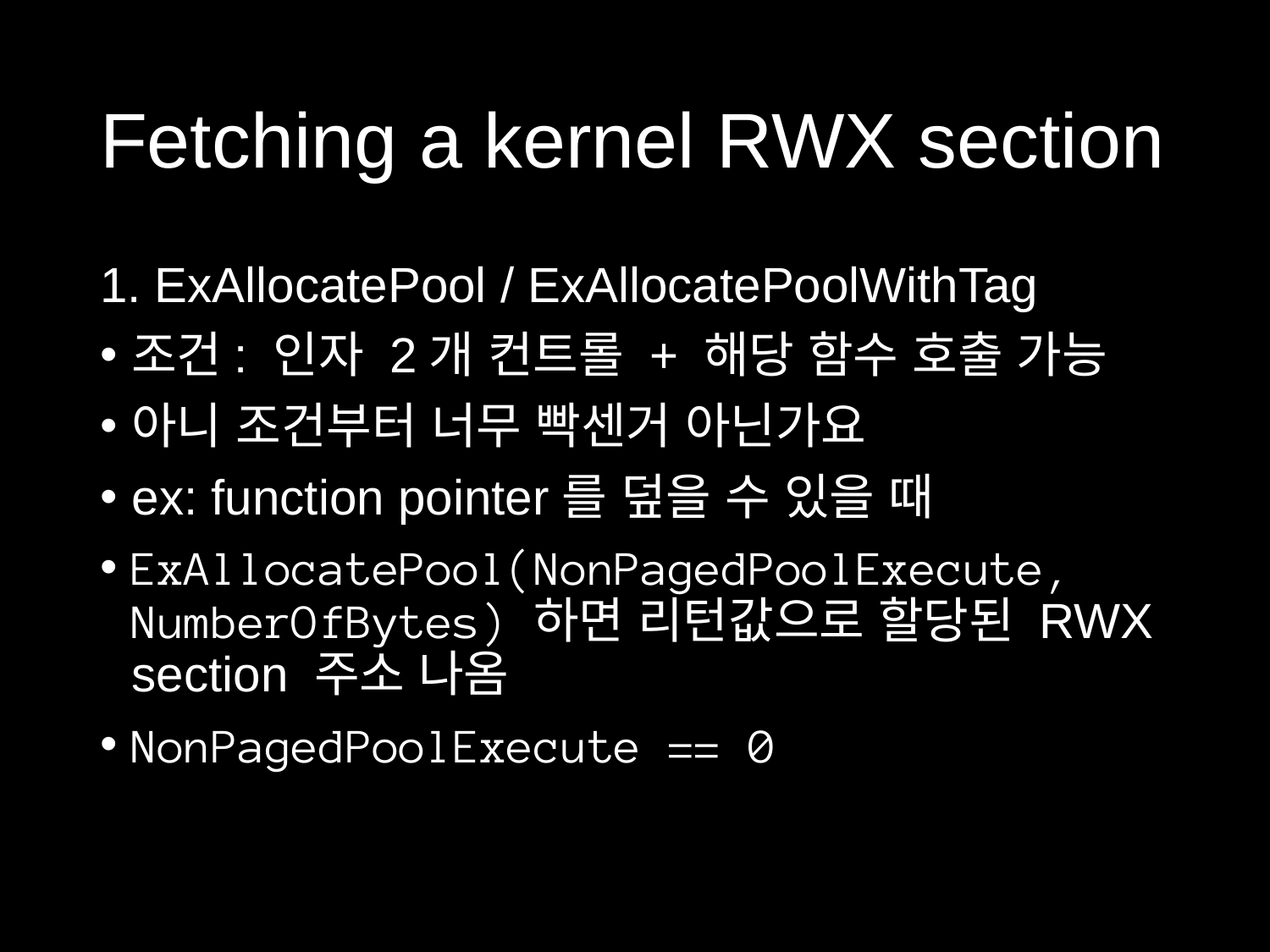

# Fetching a kernel RWX section
1. ExAllocatePool / ExAllocatePoolWithTag
조건: 인자 2개 컨트롤 + 해당 함수 호출 가능
아니 조건부터 너무 빡센거 아닌가요
ex: function pointer를 덮을 수 있을 때
ExAllocatePool(NonPagedPoolExecute, NumberOfBytes) 하면 리턴값으로 할당된 RWX section 주소 나옴
NonPagedPoolExecute == 0